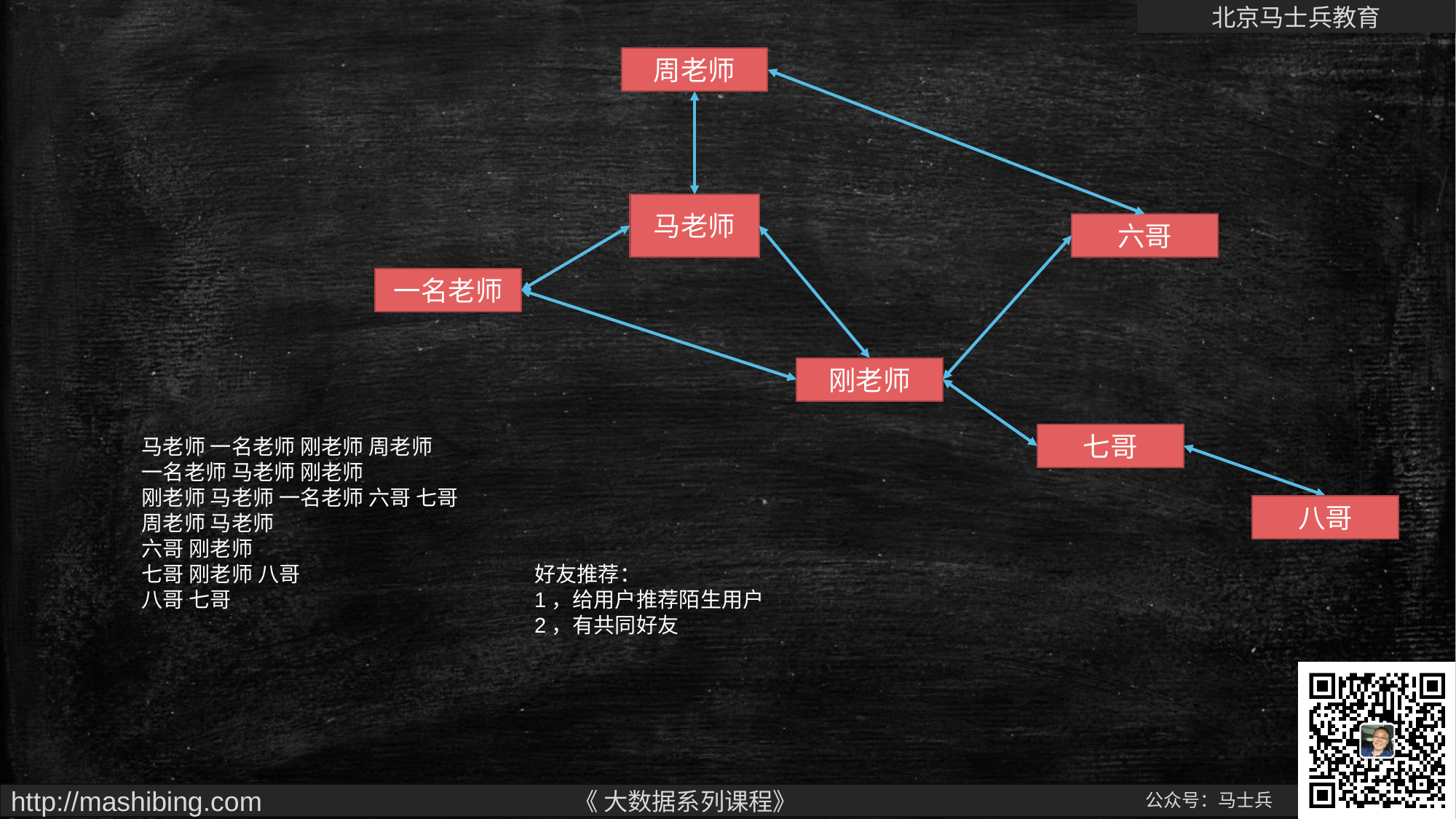

周老师
马老师
六哥
一名老师
刚老师
七哥
马老师 一名老师 刚老师 周老师
一名老师 马老师 刚老师
刚老师 马老师 一名老师 六哥 七哥
周老师 马老师
六哥 刚老师
七哥 刚老师 八哥
八哥 七哥
八哥
好友推荐：
1，给用户推荐陌生用户
2，有共同好友